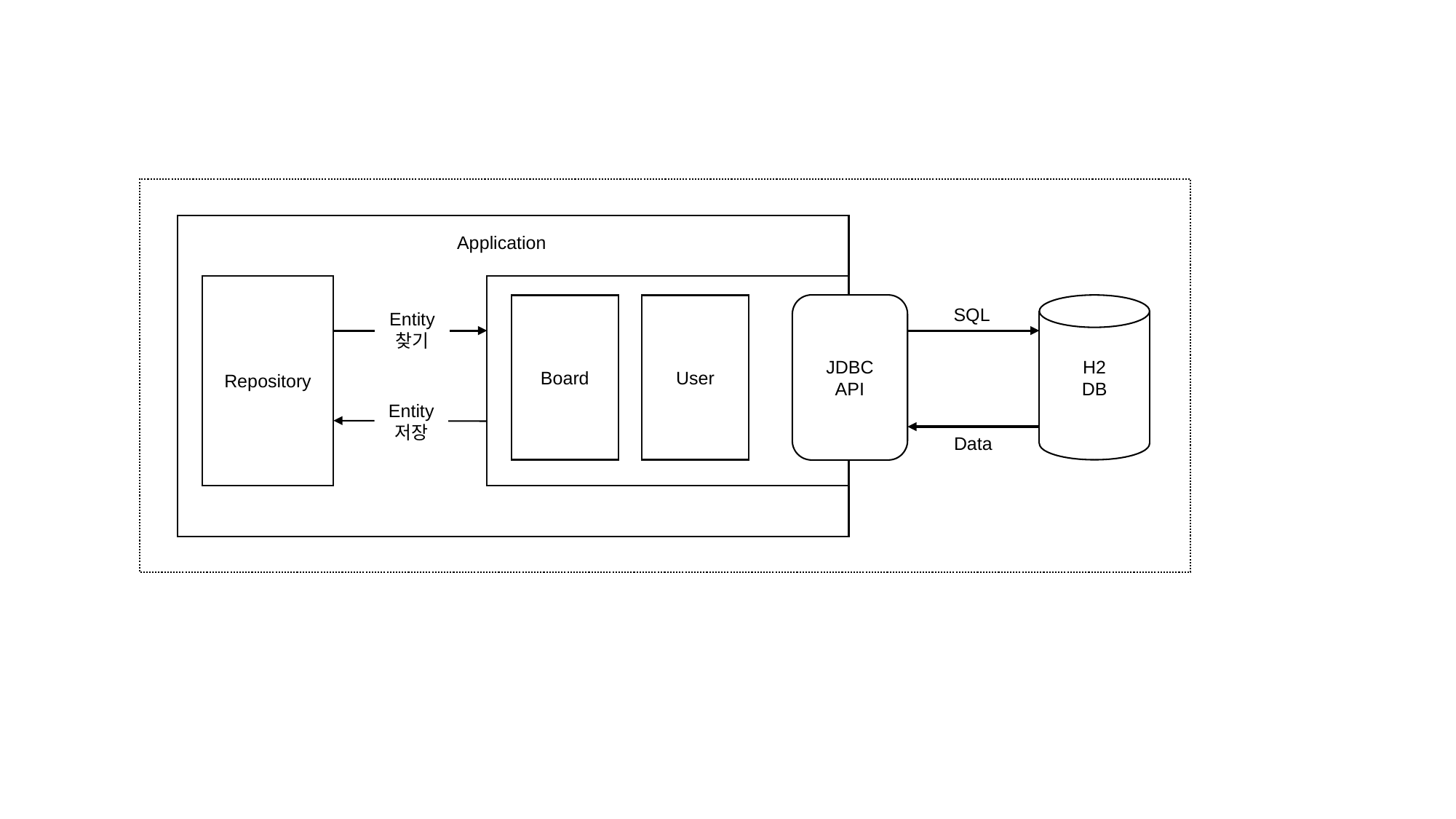

Application

Repository
JDBC
API

H2
DB

User
Board
SQL
Entity
찾기
Entity
저장
Data